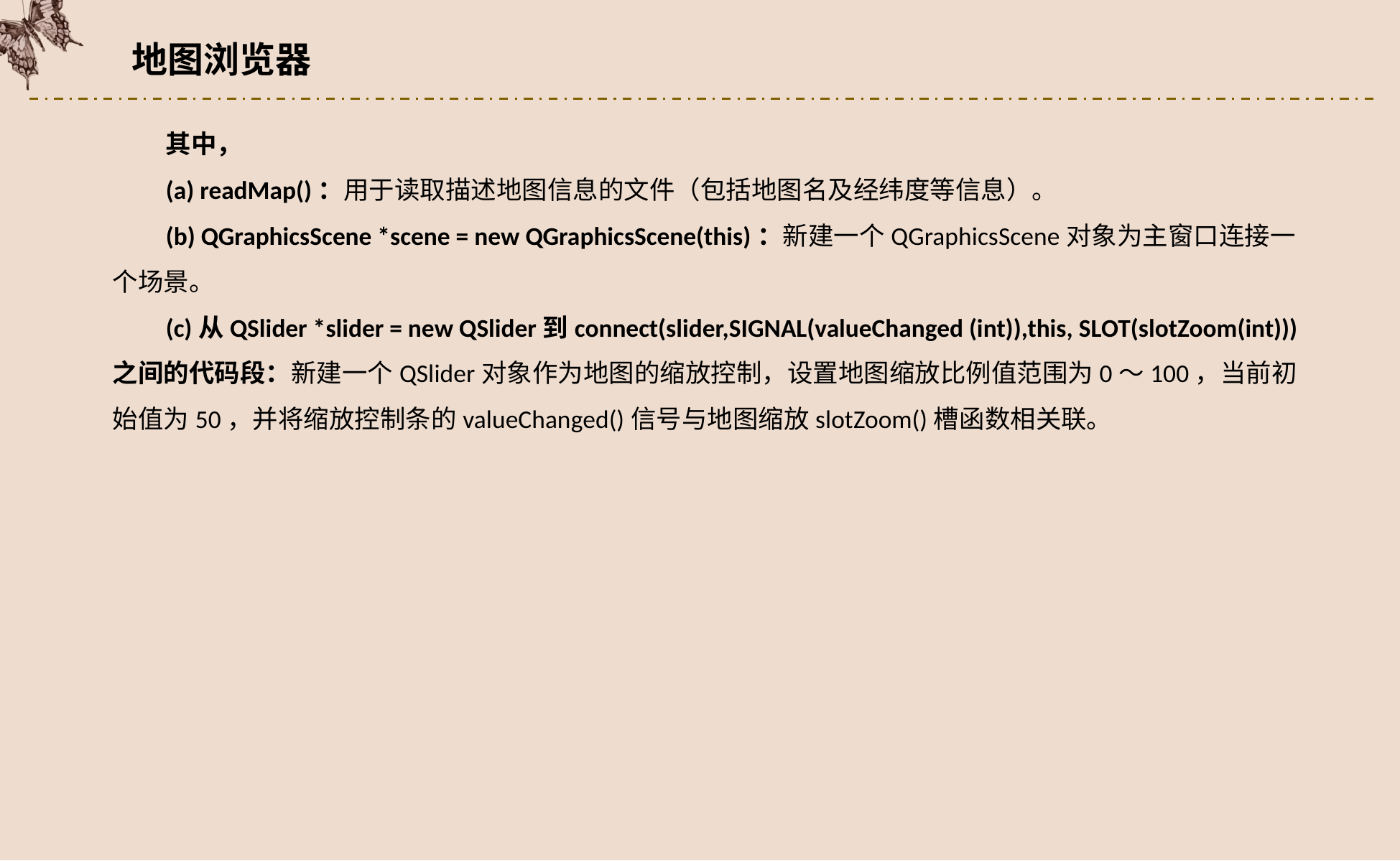

地图浏览器
其中，
(a) readMap()：用于读取描述地图信息的文件（包括地图名及经纬度等信息）。
(b) QGraphicsScene *scene = new QGraphicsScene(this)：新建一个QGraphicsScene对象为主窗口连接一个场景。
(c)从QSlider *slider = new QSlider到connect(slider,SIGNAL(valueChanged (int)),this, SLOT(slotZoom(int)))之间的代码段：新建一个QSlider对象作为地图的缩放控制，设置地图缩放比例值范围为0～100，当前初始值为50，并将缩放控制条的valueChanged()信号与地图缩放slotZoom()槽函数相关联。